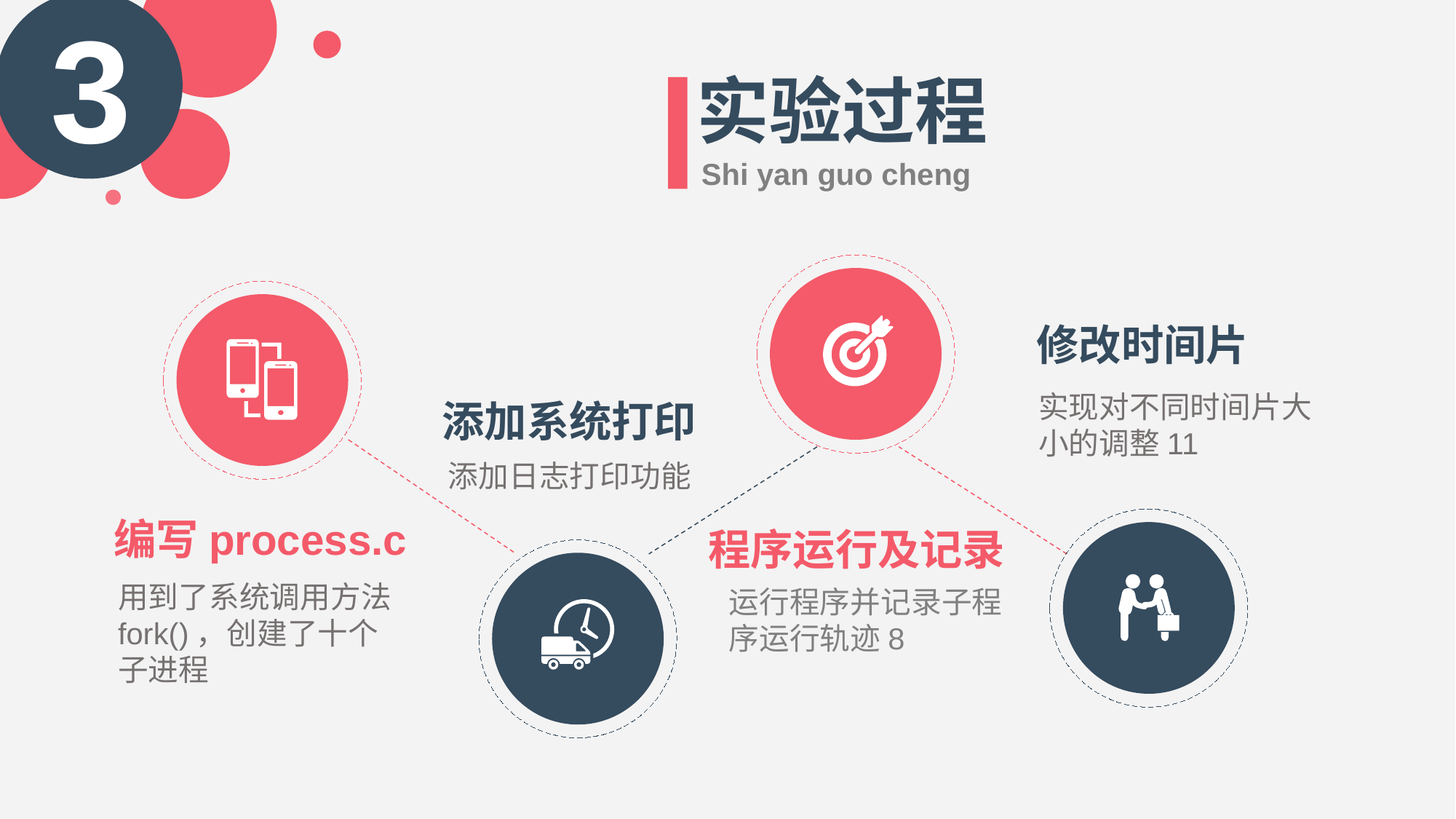

3

实验过程

Shi yan guo cheng

修改时间片

实现对不同时间片大小的调整11
添加系统打印
添加日志打印功能
编写process.c

程序运行及记录

用到了系统调用方法fork()，创建了十个子进程

运行程序并记录子程序运行轨迹8